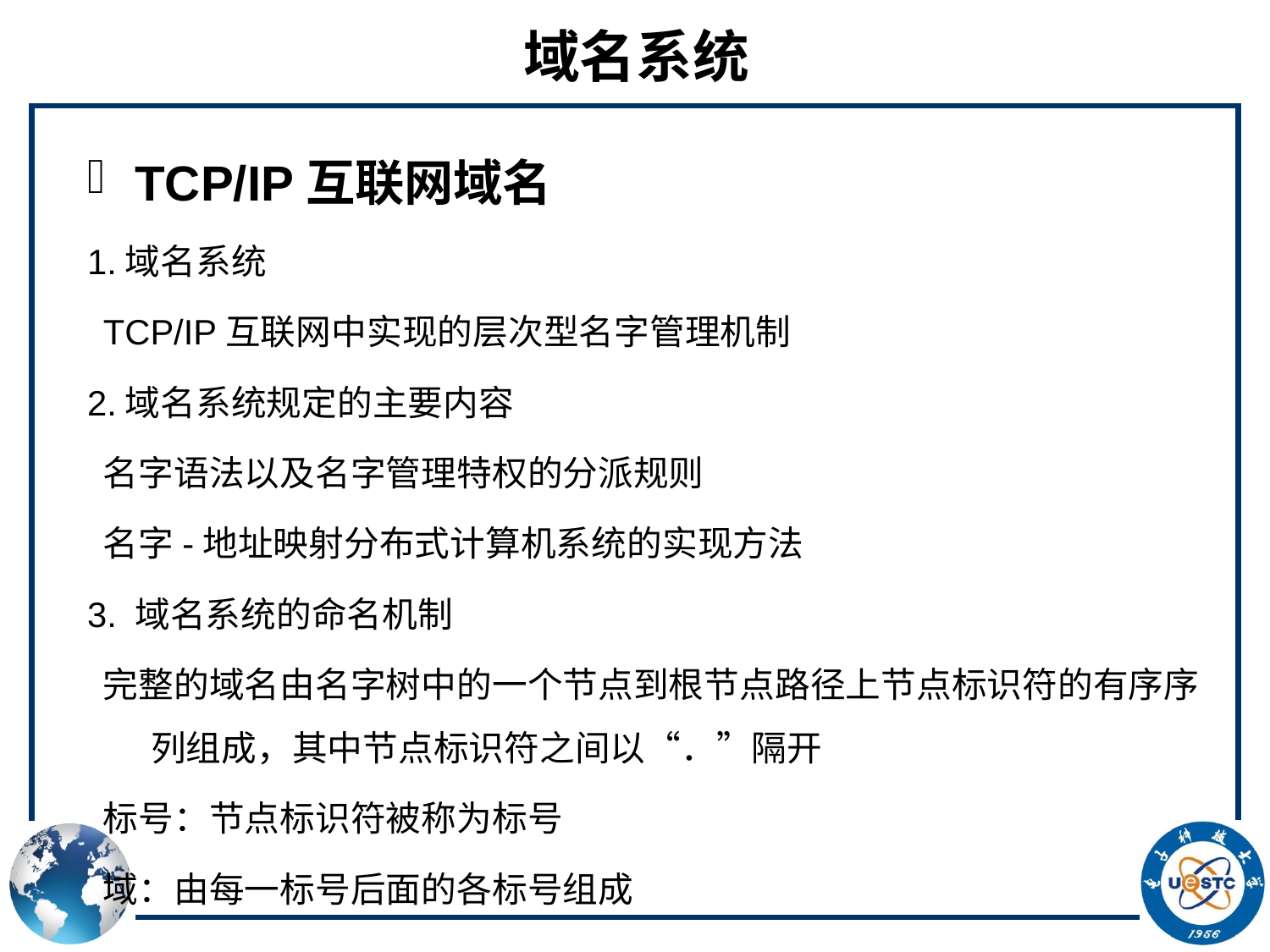

# 域名系统
TCP/IP互联网域名
1.域名系统
TCP/IP互联网中实现的层次型名字管理机制
2.域名系统规定的主要内容
名字语法以及名字管理特权的分派规则
名字-地址映射分布式计算机系统的实现方法
3. 域名系统的命名机制
完整的域名由名字树中的一个节点到根节点路径上节点标识符的有序序列组成，其中节点标识符之间以“．”隔开
标号：节点标识符被称为标号
域：由每一标号后面的各标号组成